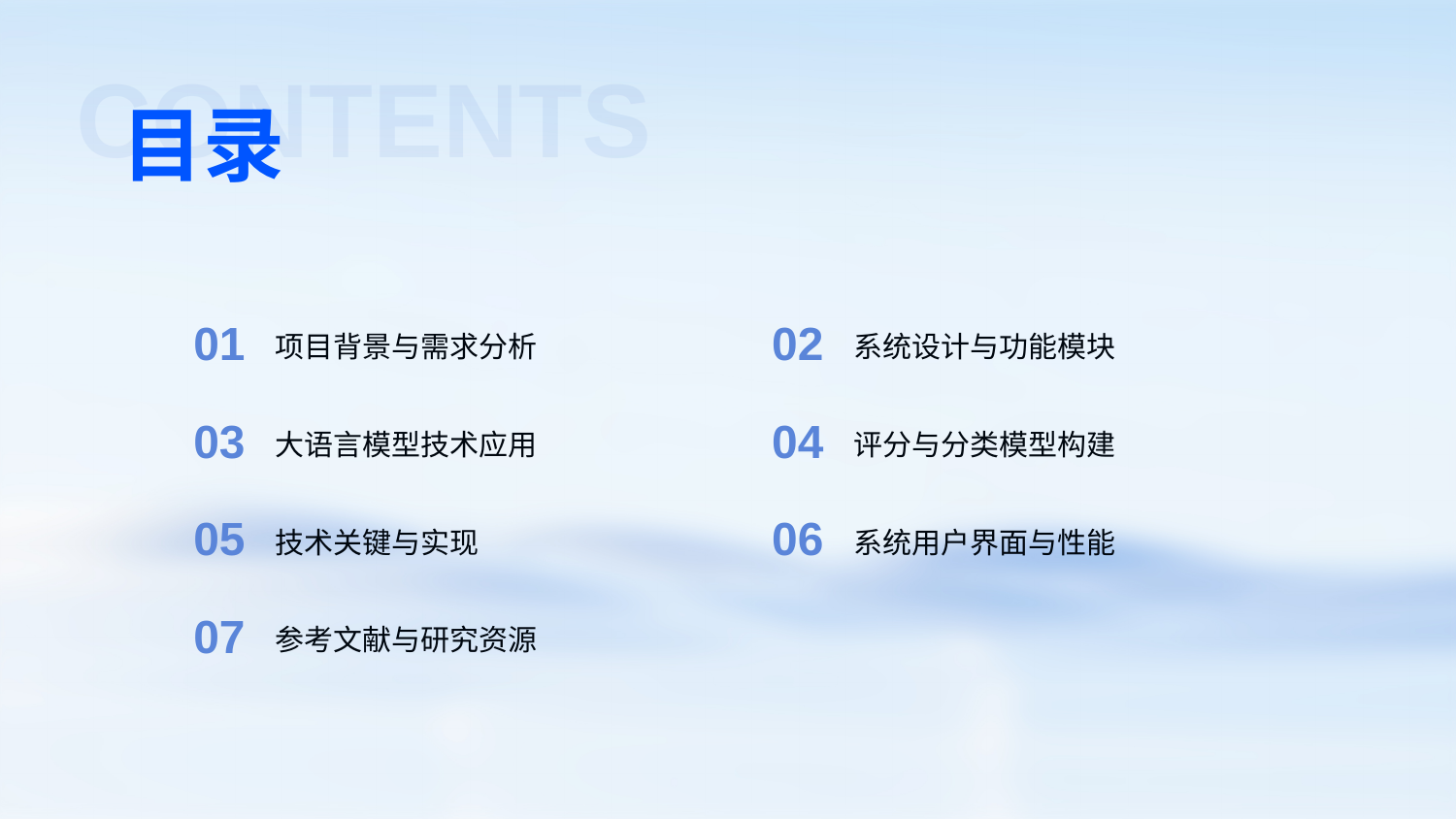

CONTENTS
目录
01
02
项目背景与需求分析
系统设计与功能模块
03
04
大语言模型技术应用
评分与分类模型构建
05
06
技术关键与实现
系统用户界面与性能
07
参考文献与研究资源